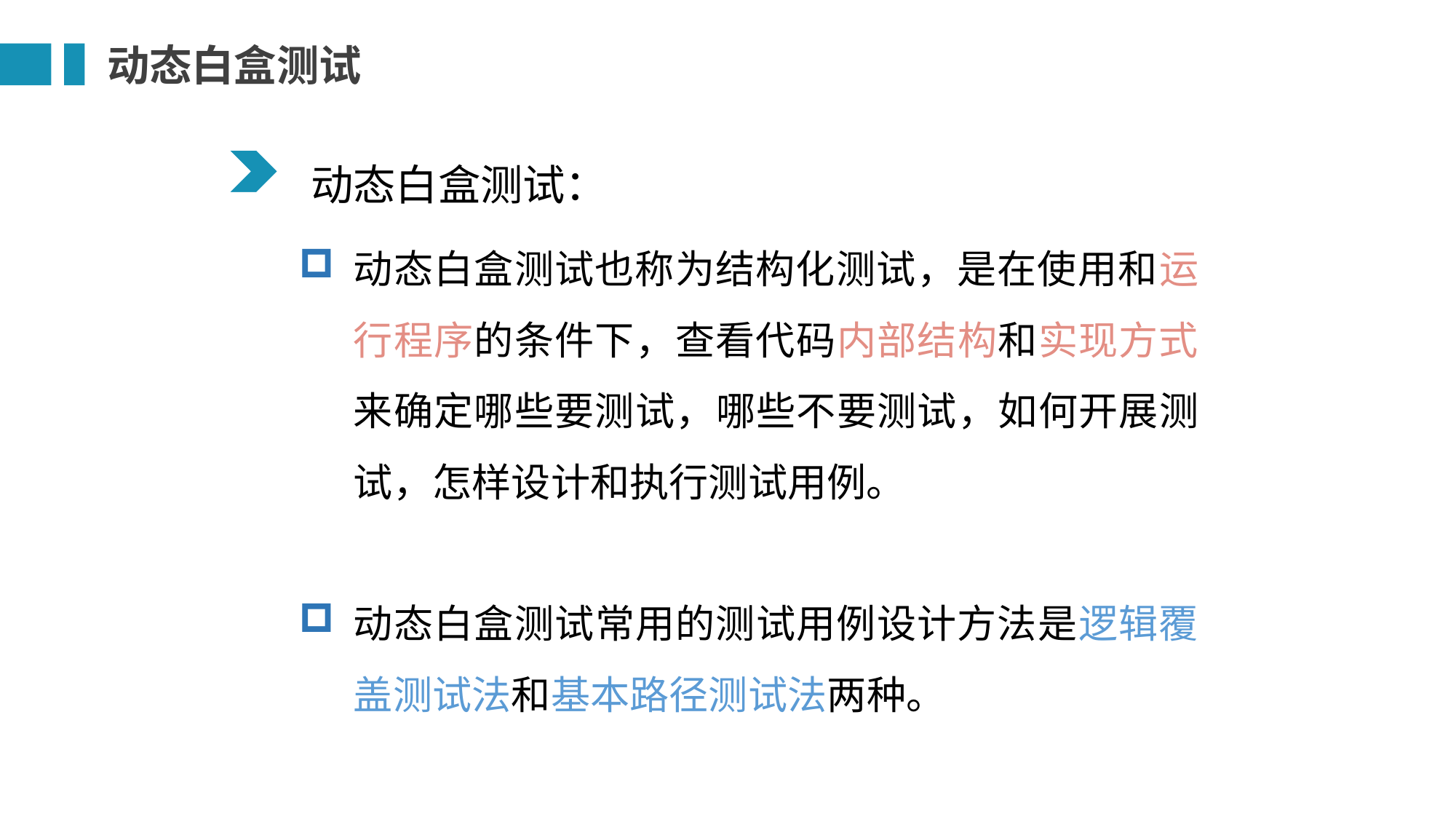

动态白盒测试

动态白盒测试：

动态白盒测试也称为结构化测试，是在使用和运行程序的条件下，查看代码内部结构和实现方式来确定哪些要测试，哪些不要测试，如何开展测试，怎样设计和执行测试用例。

动态白盒测试常用的测试用例设计方法是逻辑覆盖测试法和基本路径测试法两种。
40